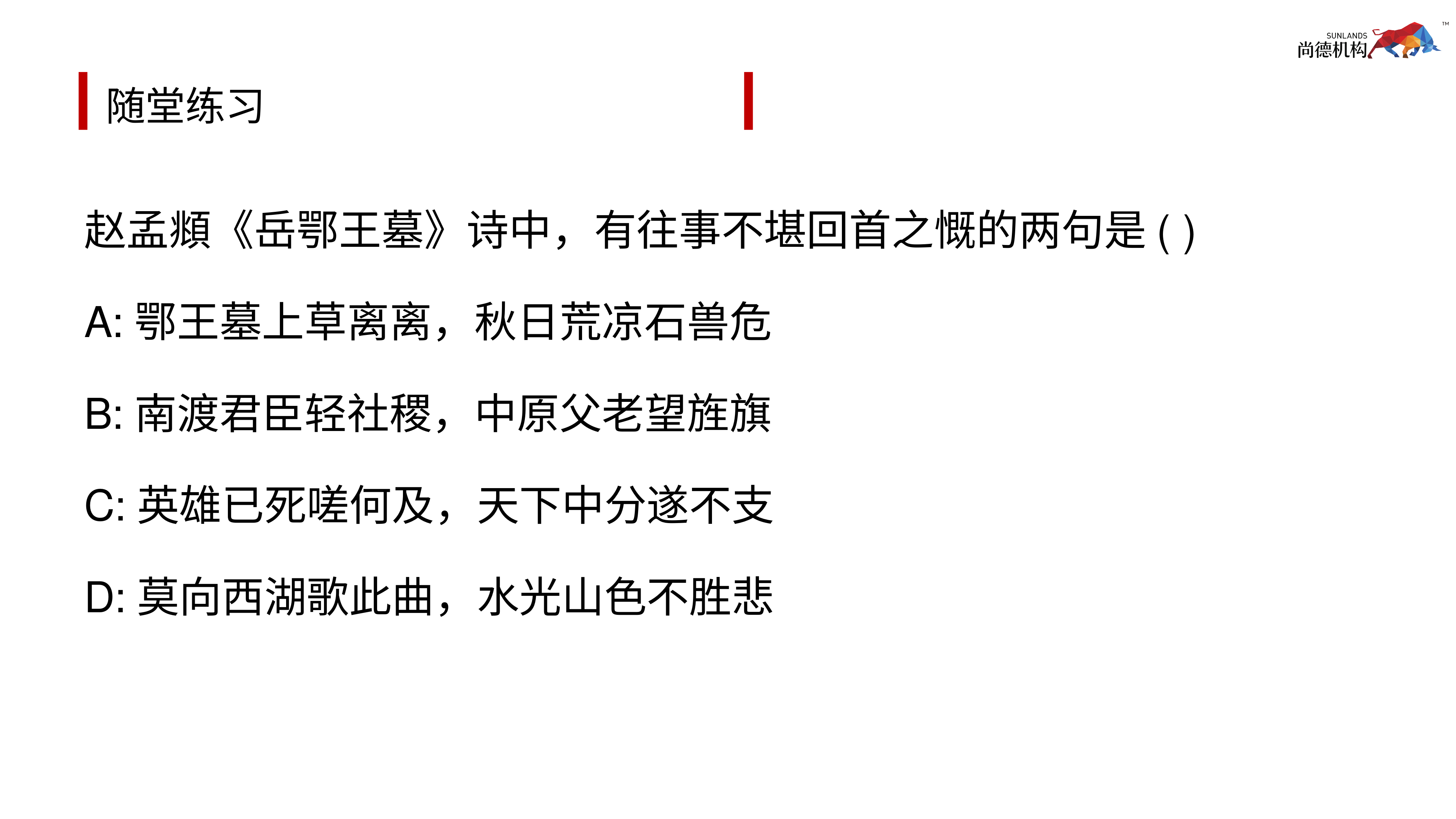

# 随堂练习
赵孟頫《岳鄂王墓》诗中，有往事不堪回首之慨的两句是( )
A:鄂王墓上草离离，秋日荒凉石兽危
B:南渡君臣轻社稷，中原父老望旌旗
C:英雄已死嗟何及，天下中分遂不支
D:莫向西湖歌此曲，水光山色不胜悲